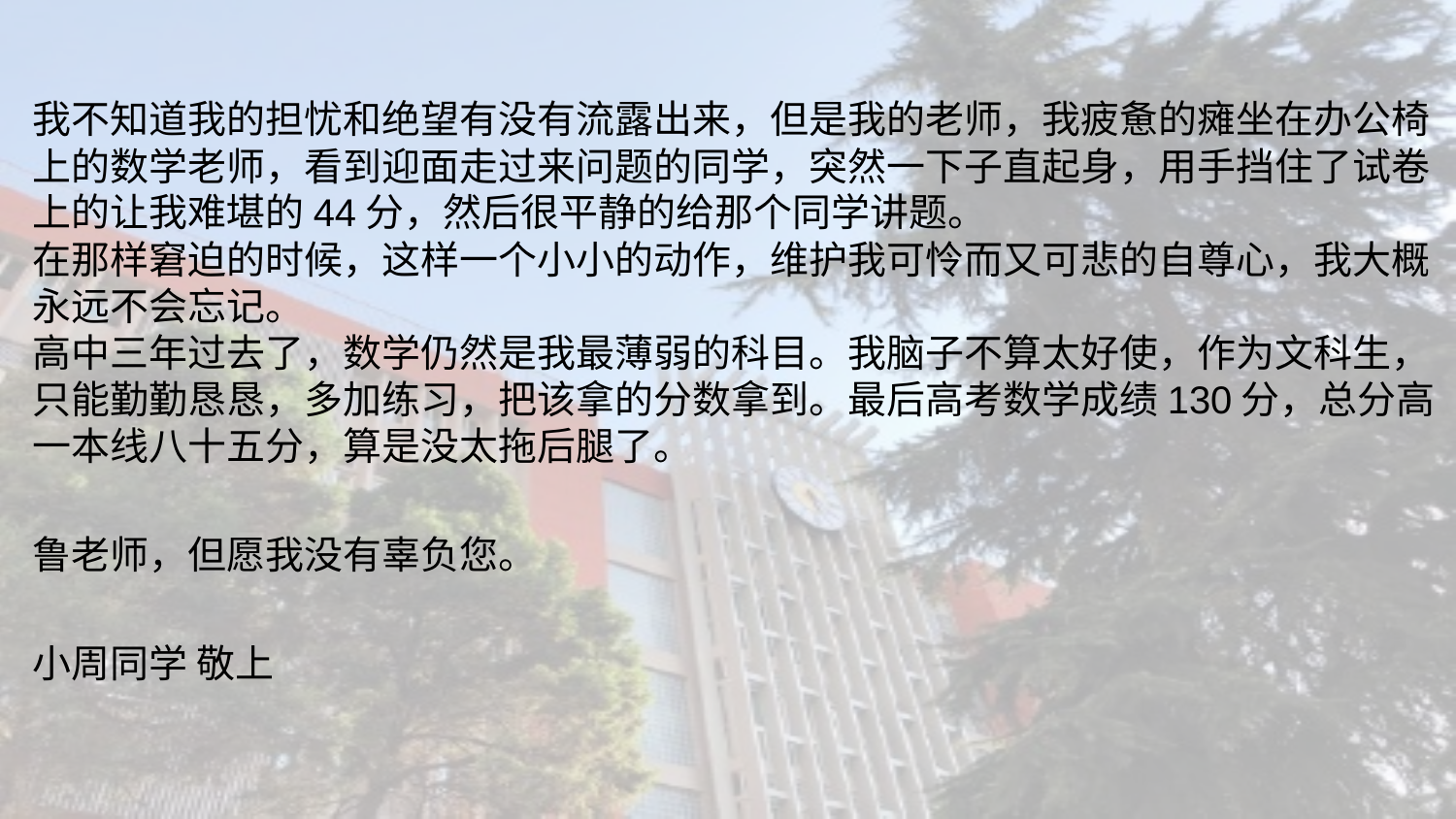

我不知道我的担忧和绝望有没有流露出来，但是我的老师，我疲惫的瘫坐在办公椅上的数学老师，看到迎面走过来问题的同学，突然一下子直起身，用手挡住了试卷上的让我难堪的44分，然后很平静的给那个同学讲题。
在那样窘迫的时候，这样一个小小的动作，维护我可怜而又可悲的自尊心，我大概永远不会忘记。
高中三年过去了，数学仍然是我最薄弱的科目。我脑子不算太好使，作为文科生，只能勤勤恳恳，多加练习，把该拿的分数拿到。最后高考数学成绩130分，总分高一本线八十五分，算是没太拖后腿了。

	鲁老师，但愿我没有辜负您。

	小周同学 敬上